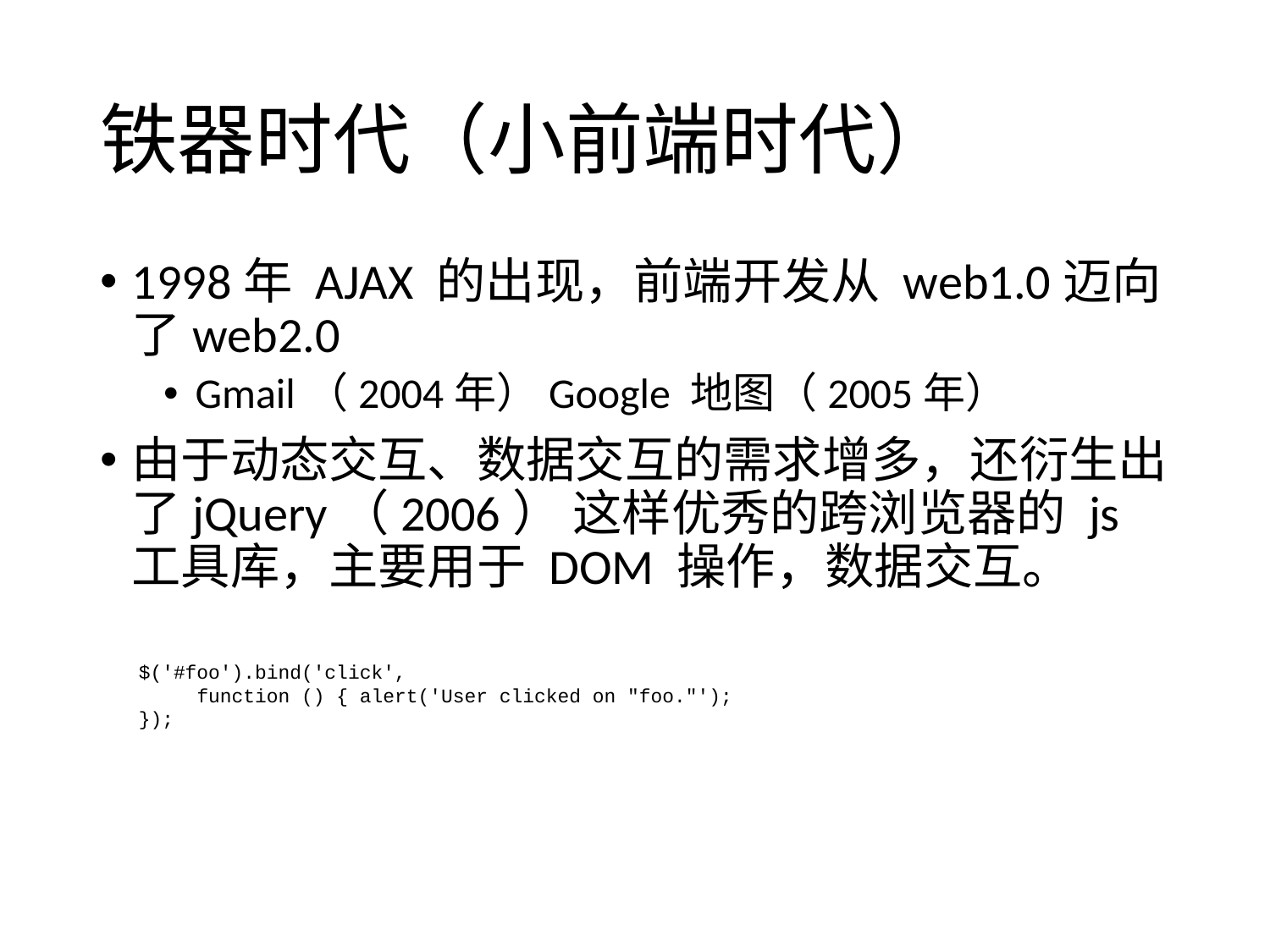

# 铁器时代（小前端时代）
1998年 AJAX 的出现，前端开发从 web1.0迈向了web2.0
Gmail（2004年）Google 地图（2005年）
由于动态交互、数据交互的需求增多，还衍生出了jQuery（2006） 这样优秀的跨浏览器的 js 工具库，主要用于 DOM 操作，数据交互。
$('#foo').bind('click',
     function () { alert('User clicked on "foo."');
});